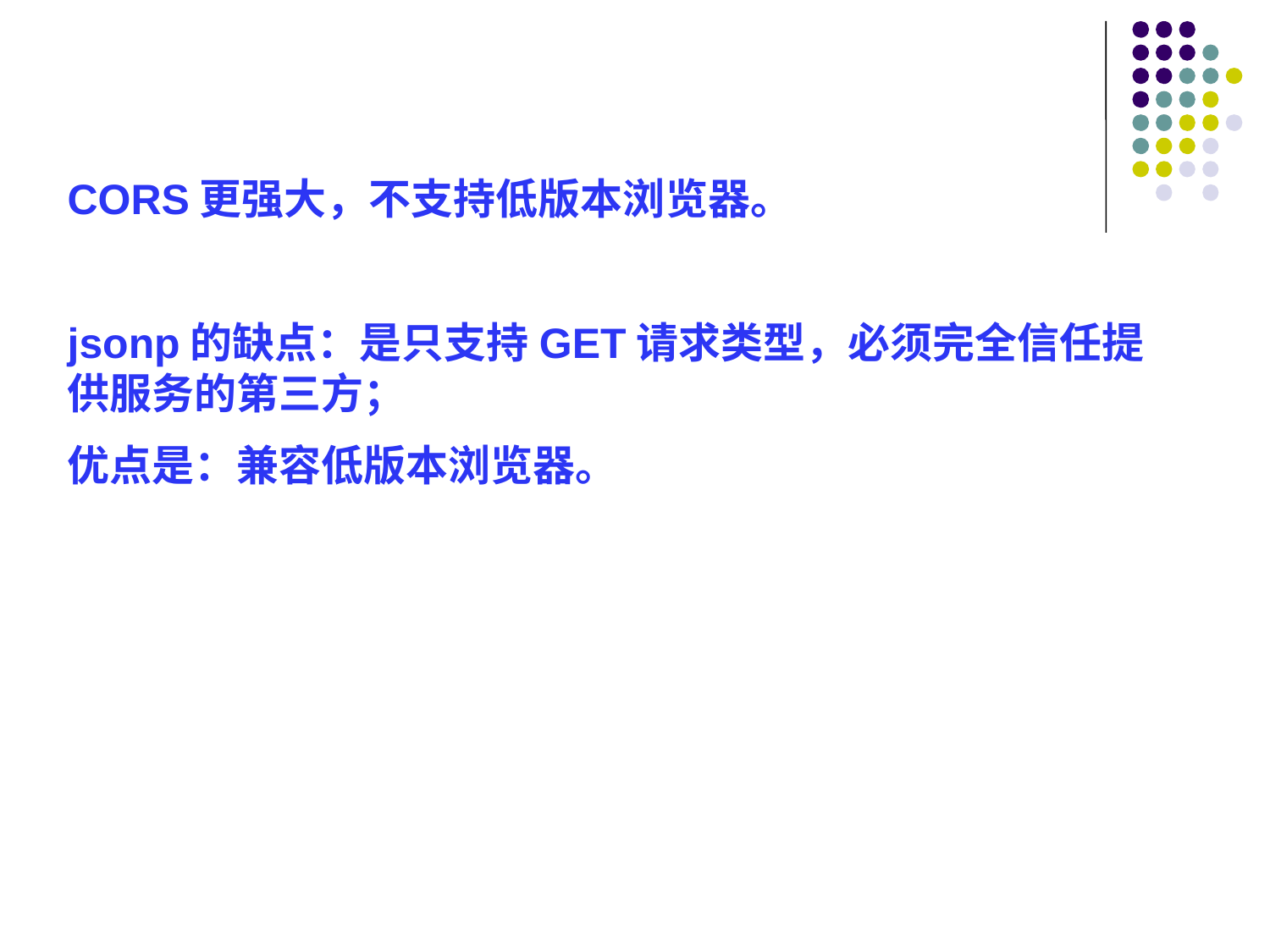

CORS更强大，不支持低版本浏览器。

jsonp的缺点：是只支持GET请求类型，必须完全信任提供服务的第三方；
优点是：兼容低版本浏览器。